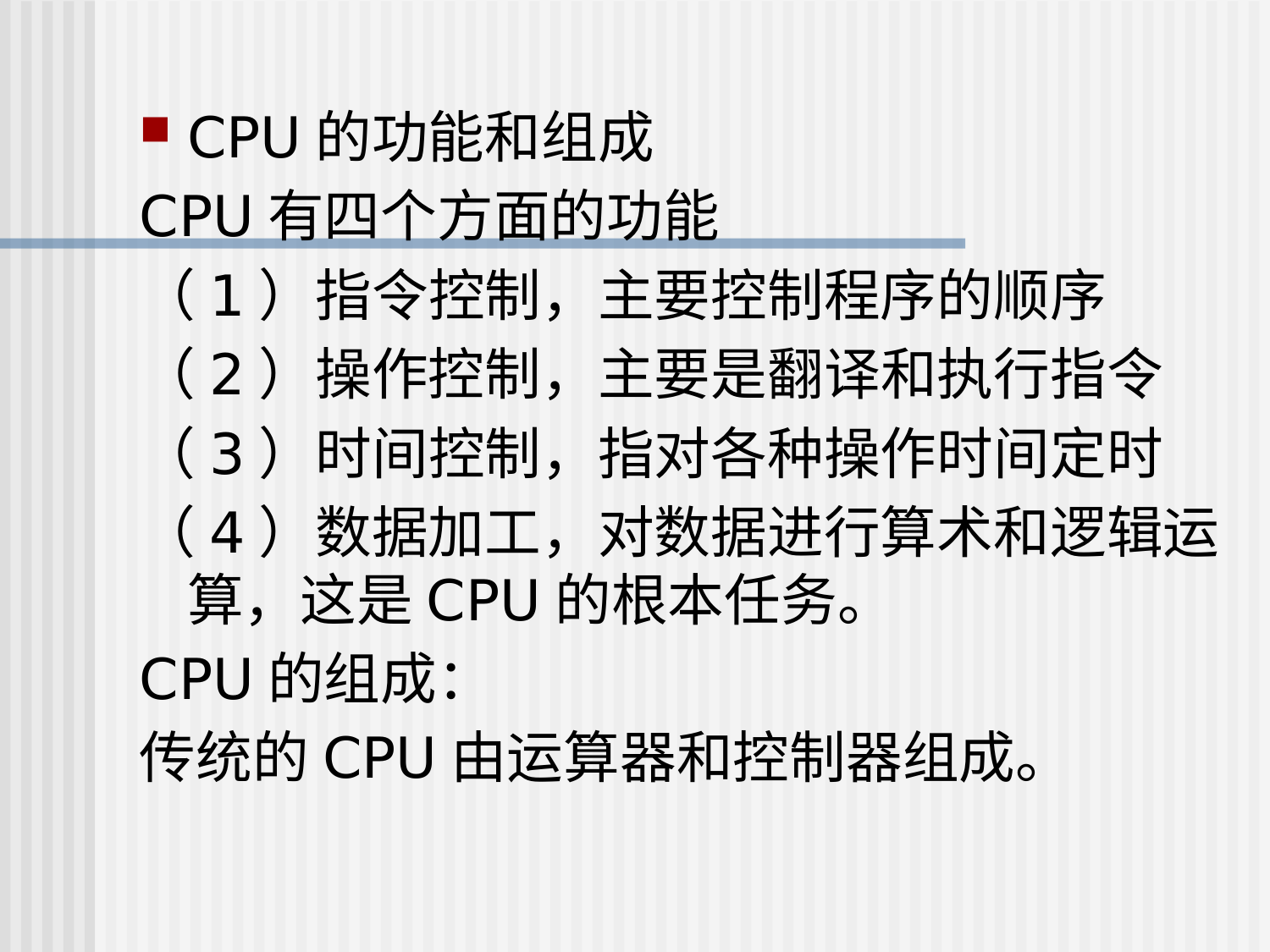

CPU的功能和组成
CPU有四个方面的功能
（1）指令控制，主要控制程序的顺序
（2）操作控制，主要是翻译和执行指令
（3）时间控制，指对各种操作时间定时
（4）数据加工，对数据进行算术和逻辑运算，这是CPU的根本任务。
CPU的组成：
传统的CPU由运算器和控制器组成。